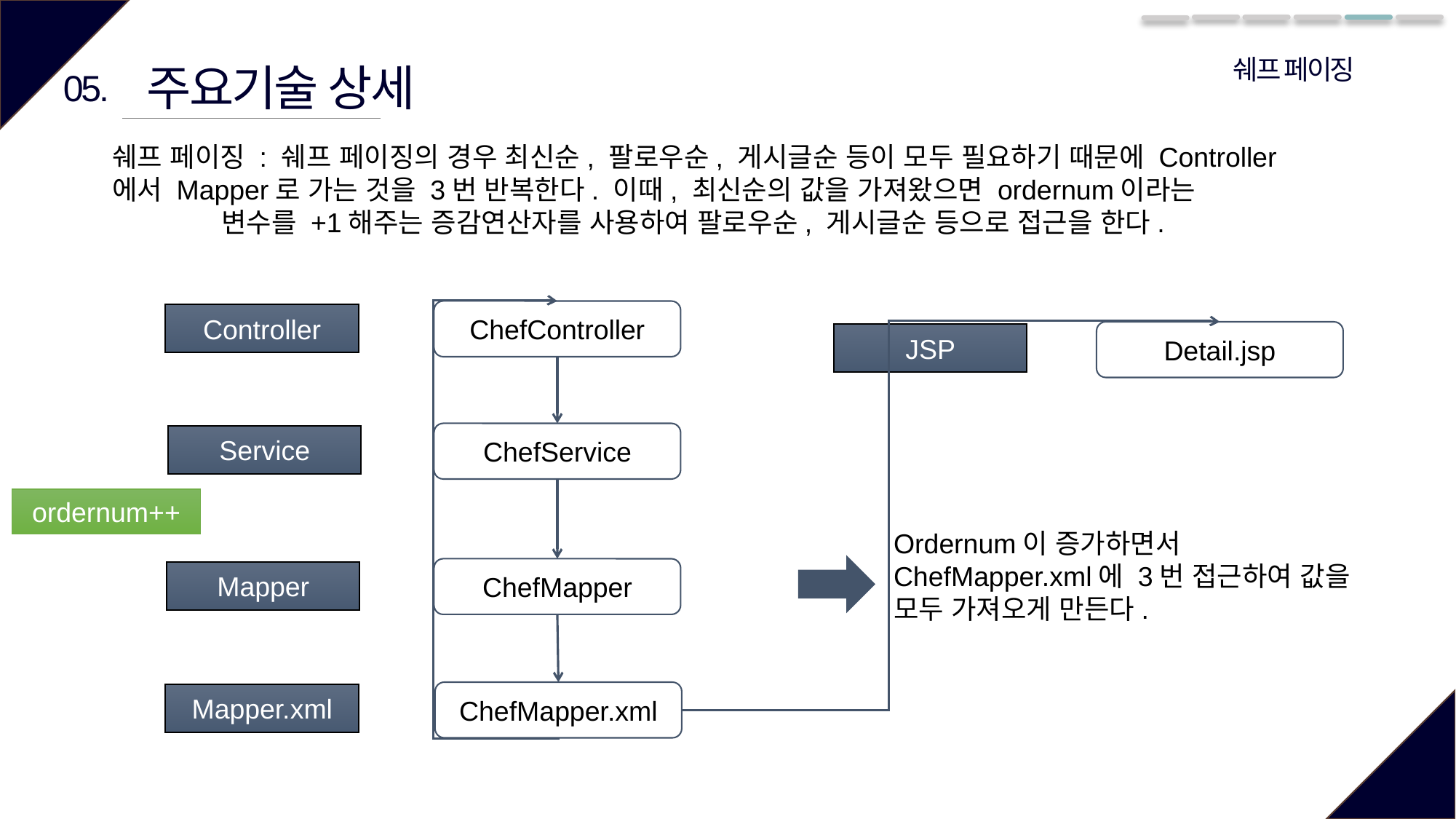

쉐프 페이징
주요기술 상세
05.
쉐프 페이징 : 쉐프 페이징의 경우 최신순, 팔로우순, 게시글순 등이 모두 필요하기 때문에 Controller	에서 Mapper로 가는 것을 3번 반복한다. 이때, 최신순의 값을 가져왔으면 ordernum이라는
	변수를 +1해주는 증감연산자를 사용하여 팔로우순, 게시글순 등으로 접근을 한다.
ChefController
Controller
Detail.jsp
JSP
ChefService
Service
ordernum++
Ordernum이 증가하면서 ChefMapper.xml에 3번 접근하여 값을
모두 가져오게 만든다.

ChefMapper
Mapper
ChefMapper.xml
Mapper.xml